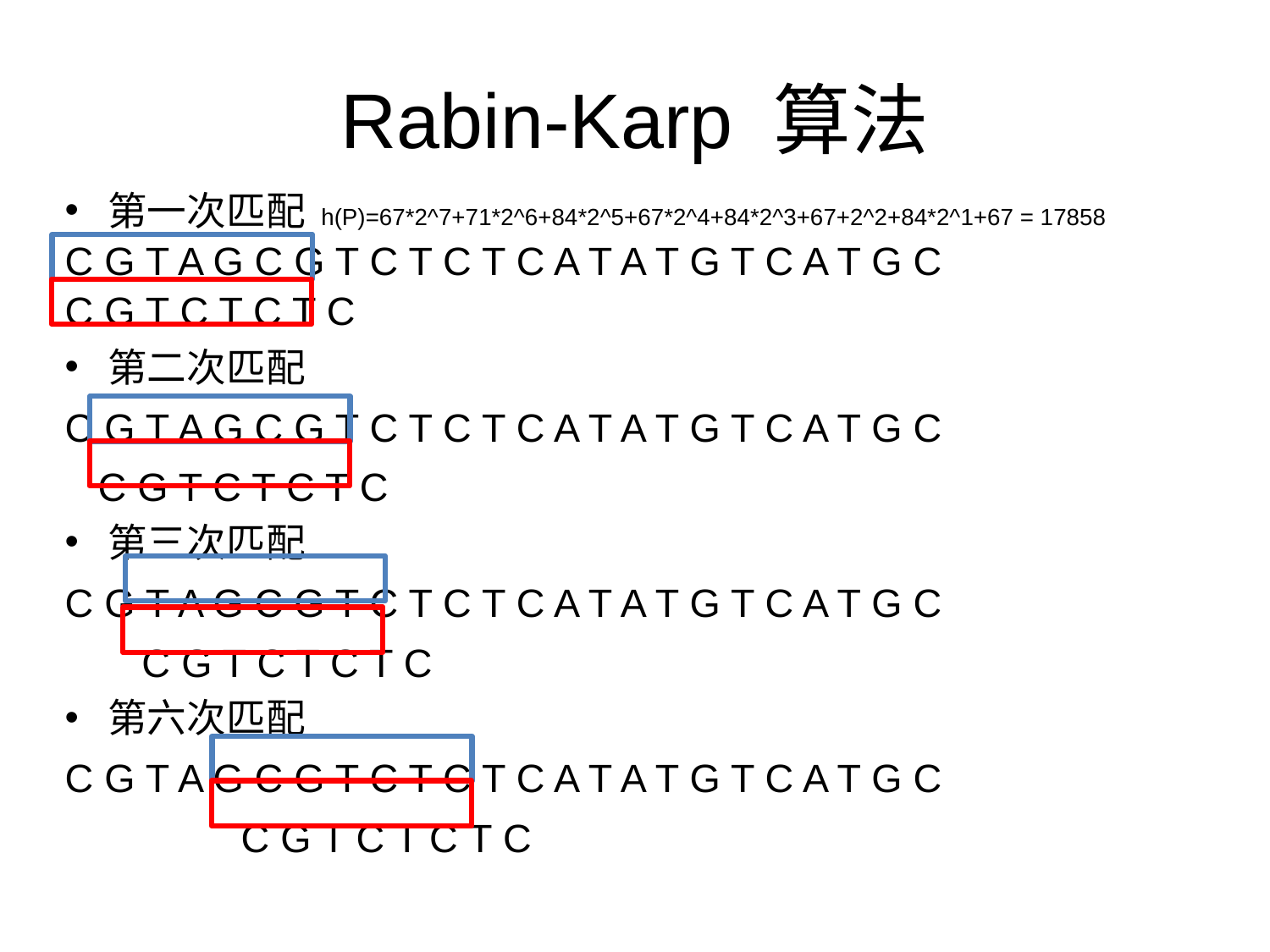

# Rabin-Karp 算法
第一次匹配 h(P)=67*2^7+71*2^6+84*2^5+67*2^4+84*2^3+67+2^2+84*2^1+67 = 17858
C G T A G C G T C T C T C A T A T G T C A T G C
C G T C T C T C
第二次匹配
C G T A G C G T C T C T C A T A T G T C A T G C
   C G T C T C T C
第三次匹配
C G T A G C G T C T C T C A T A T G T C A T G C
       C G T C T C T C
第六次匹配
C G T A G C G T C T C T C A T A T G T C A T G C
                C G T C T C T C